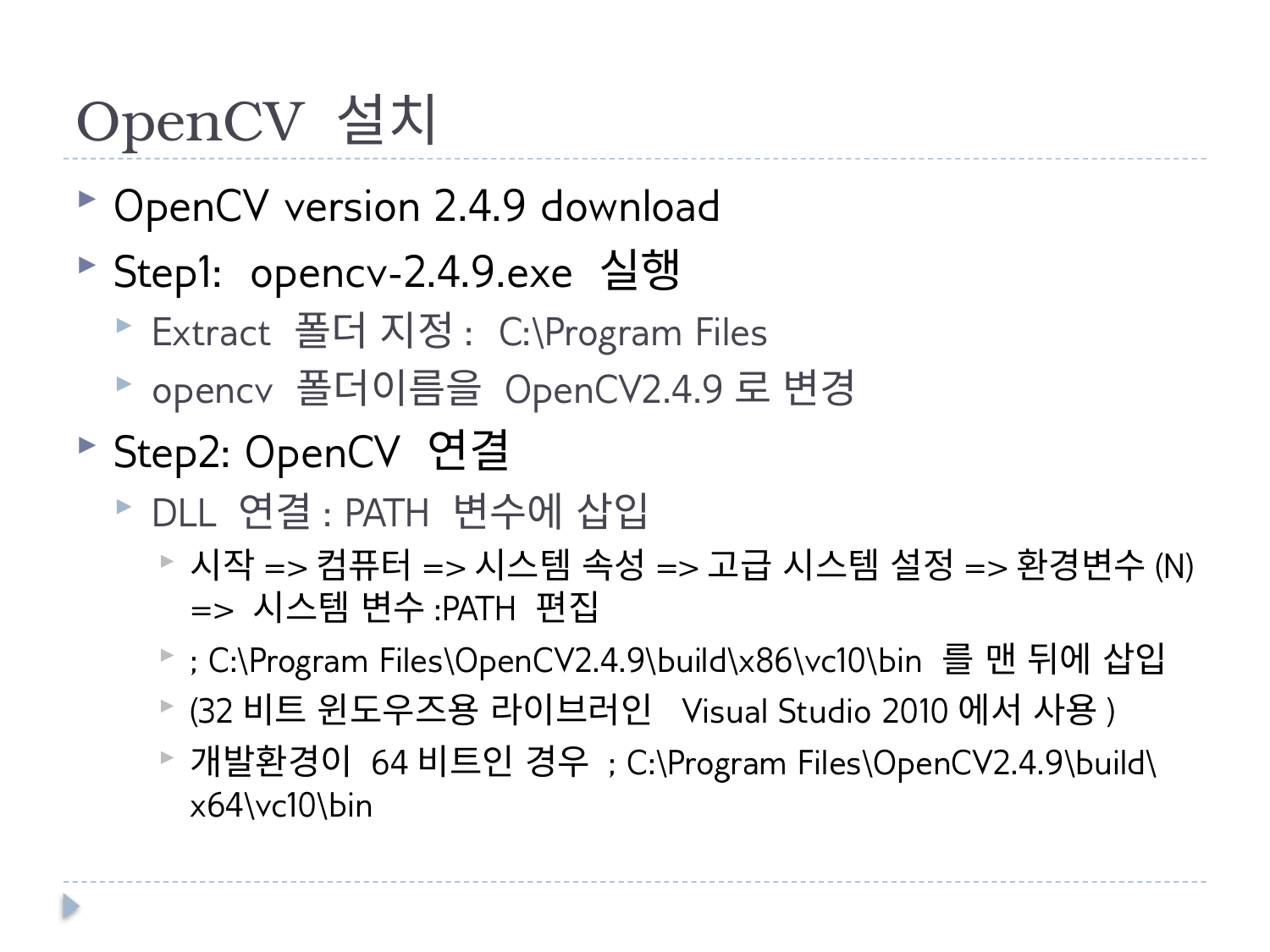

# OpenCV 설치
OpenCV version 2.4.9 download
Step1:  opencv-2.4.9.exe 실행
Extract 폴더 지정:  C:\Program Files
opencv 폴더이름을 OpenCV2.4.9로 변경
Step2: OpenCV 연결
DLL 연결: PATH 변수에 삽입
시작=>컴퓨터=>시스템 속성=>고급 시스템 설정=>환경변수(N) => 시스템 변수:PATH 편집
; C:\Program Files\OpenCV2.4.9\build\x86\vc10\bin 를 맨 뒤에 삽입
(32비트 윈도우즈용 라이브러인  Visual Studio 2010에서 사용)
개발환경이 64비트인 경우 ; C:\Program Files\OpenCV2.4.9\build\x64\vc10\bin